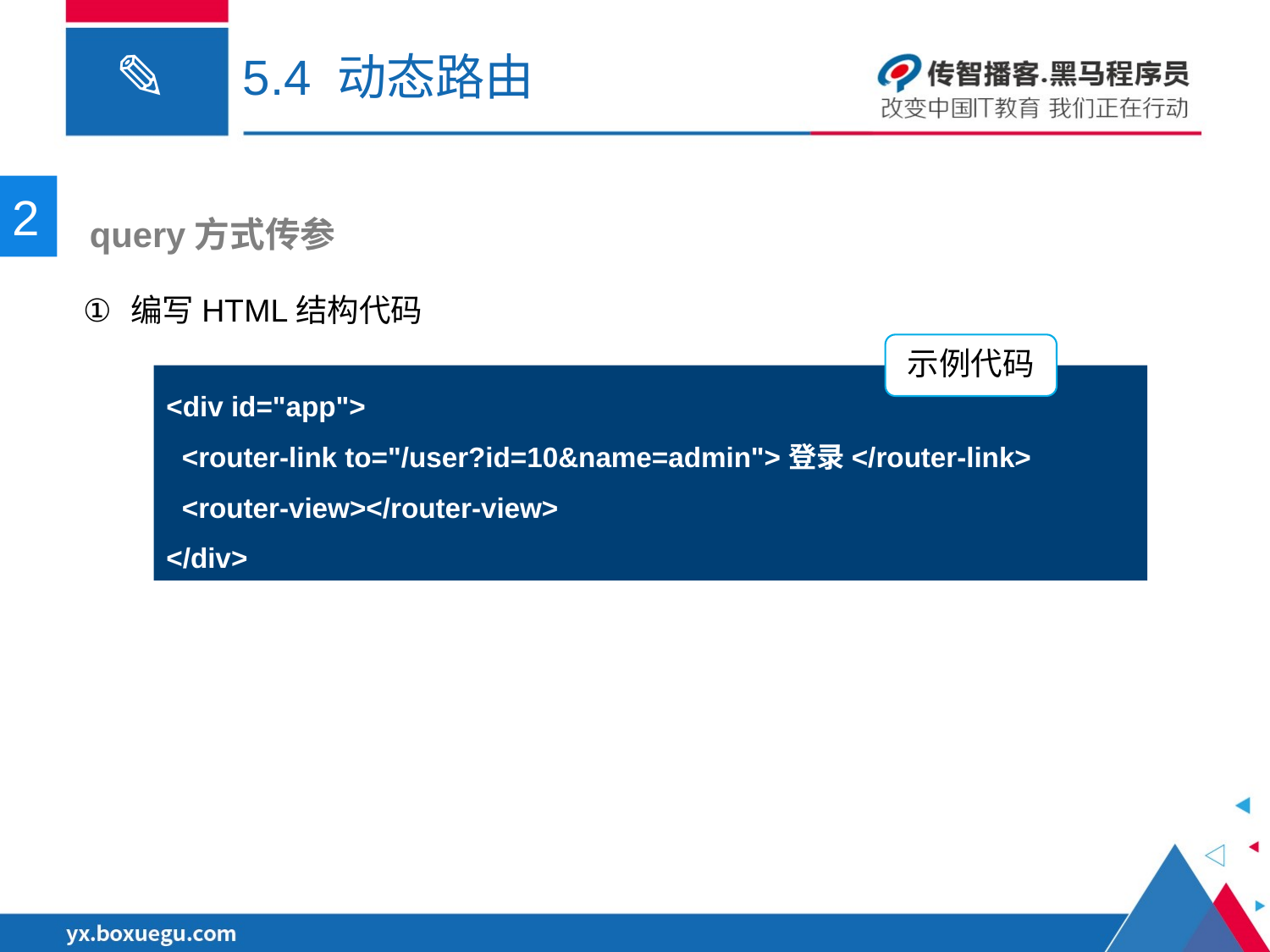

# 5.4 动态路由

2
  query方式传参
编写HTML结构代码
示例代码
<div id="app">
  <router-link to="/user?id=10&name=admin">登录</router-link>
  <router-view></router-view>
</div>